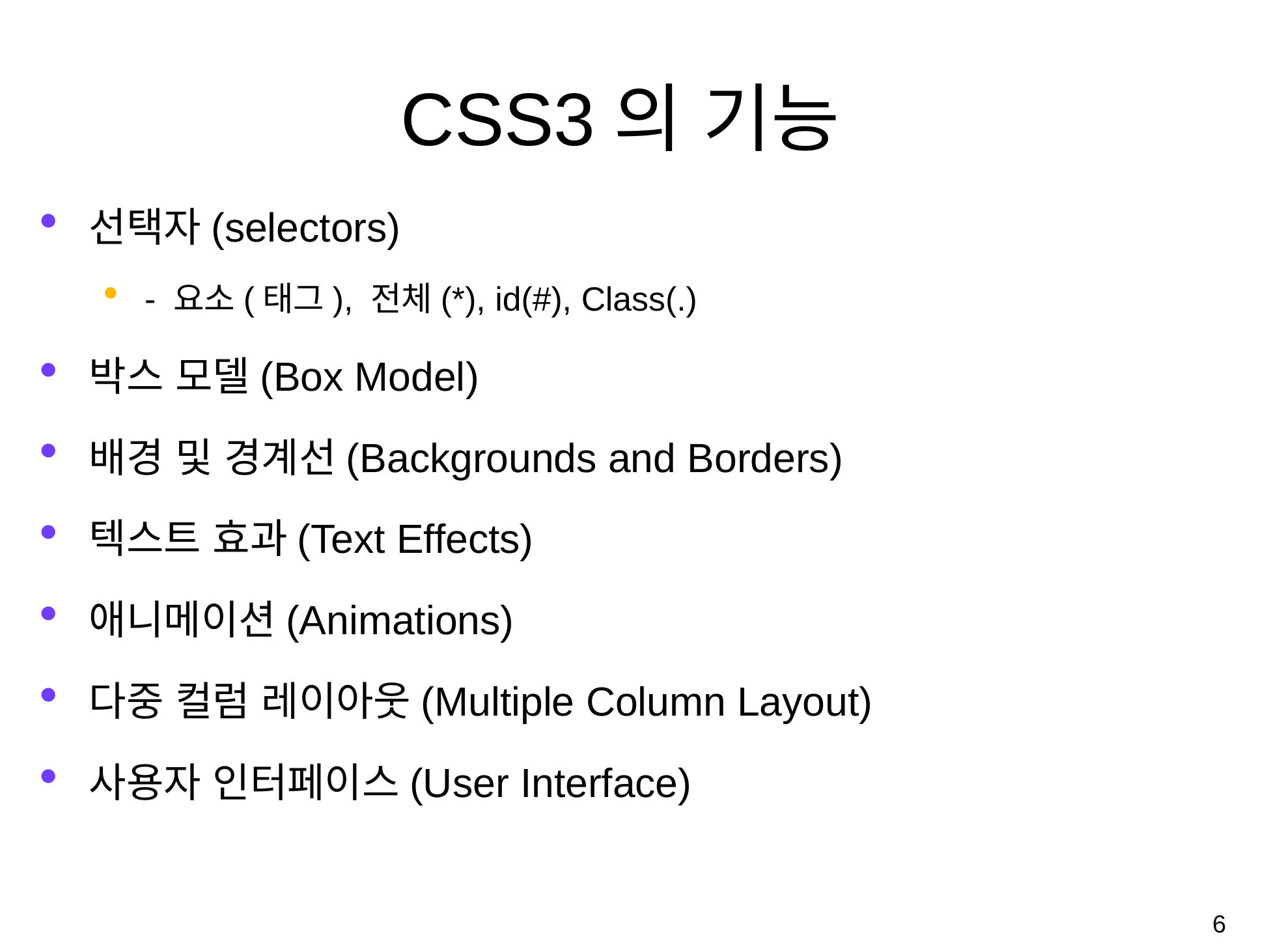

# CSS3의 기능
선택자(selectors)
- 요소(태그), 전체(*), id(#), Class(.)
박스 모델(Box Model)
배경 및 경계선(Backgrounds and Borders)
텍스트 효과(Text Effects)
애니메이션(Animations)
다중 컬럼 레이아웃(Multiple Column Layout)
사용자 인터페이스(User Interface)

6